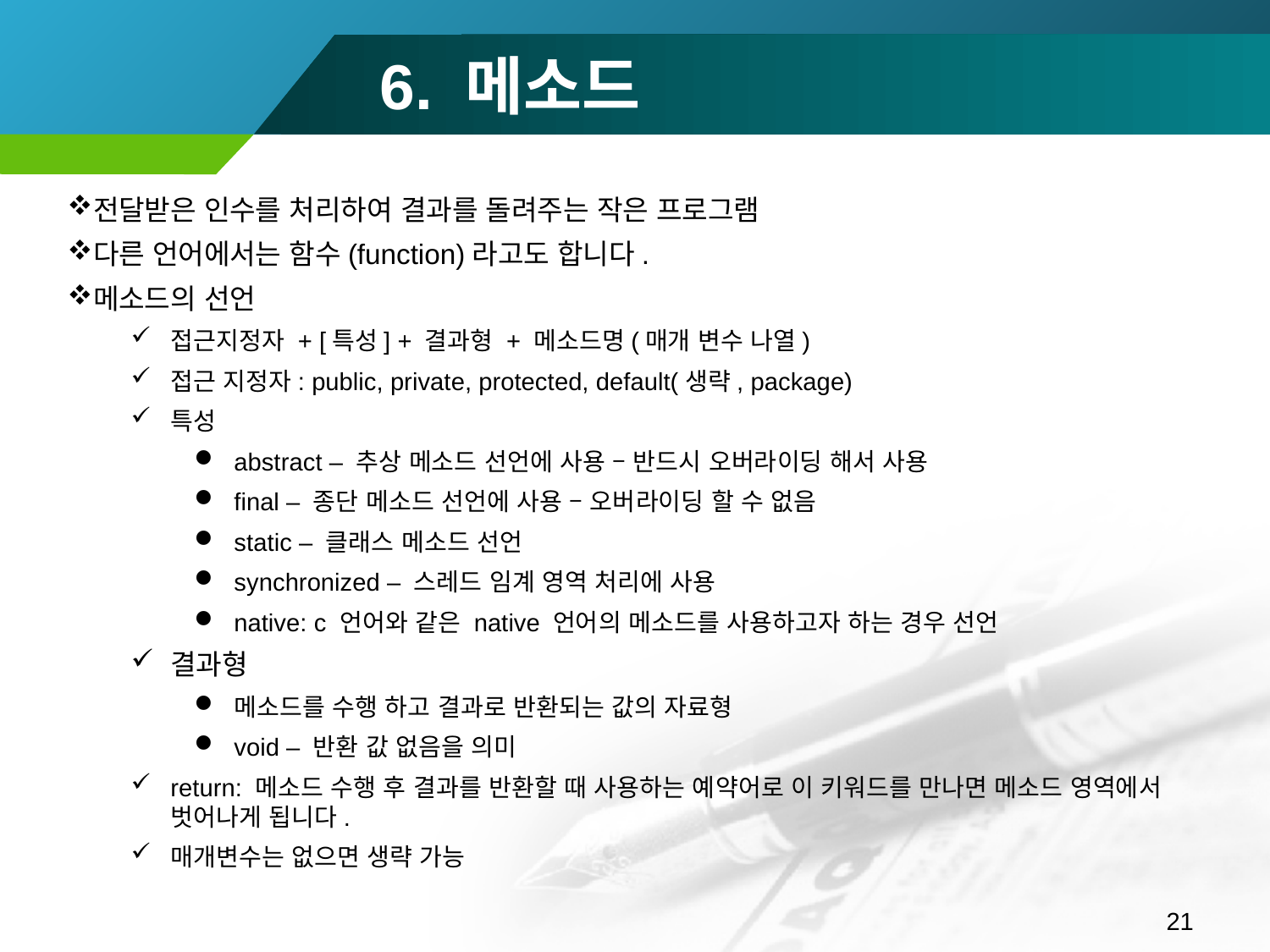

# 6. 메소드
전달받은 인수를 처리하여 결과를 돌려주는 작은 프로그램
다른 언어에서는 함수(function)라고도 합니다.
메소드의 선언
접근지정자 + [특성] + 결과형 + 메소드명(매개 변수 나열)
접근 지정자: public, private, protected, default(생략, package)
특성
abstract – 추상 메소드 선언에 사용 – 반드시 오버라이딩 해서 사용
final – 종단 메소드 선언에 사용 – 오버라이딩 할 수 없음
static – 클래스 메소드 선언
synchronized – 스레드 임계 영역 처리에 사용
native: c 언어와 같은 native 언어의 메소드를 사용하고자 하는 경우 선언
결과형
메소드를 수행 하고 결과로 반환되는 값의 자료형
void – 반환 값 없음을 의미
return: 메소드 수행 후 결과를 반환할 때 사용하는 예약어로 이 키워드를 만나면 메소드 영역에서 벗어나게 됩니다.
매개변수는 없으면 생략 가능
21